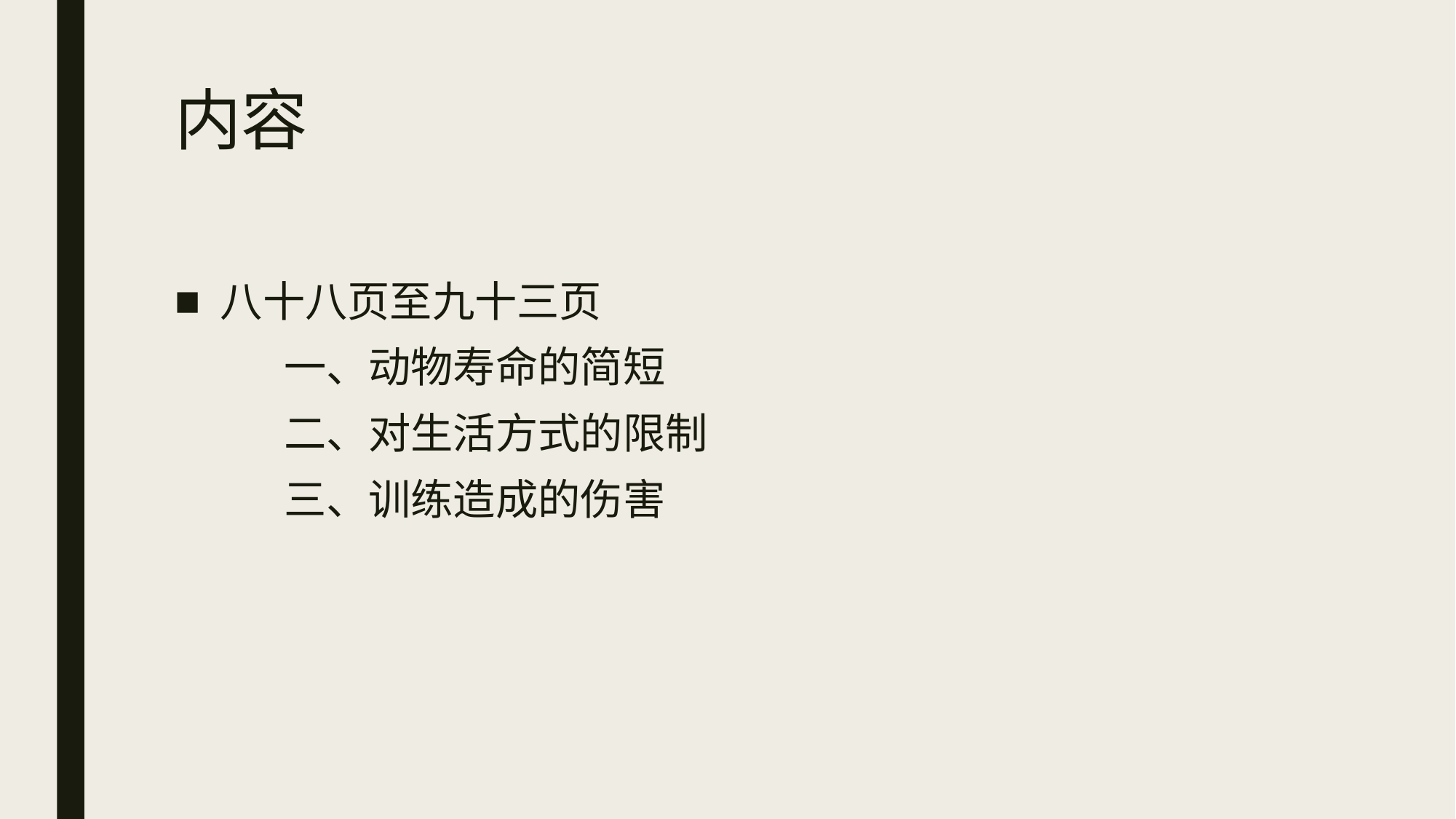

# 内容
八十八页至九十三页
	一、动物寿命的简短
	二、对生活方式的限制
	三、训练造成的伤害